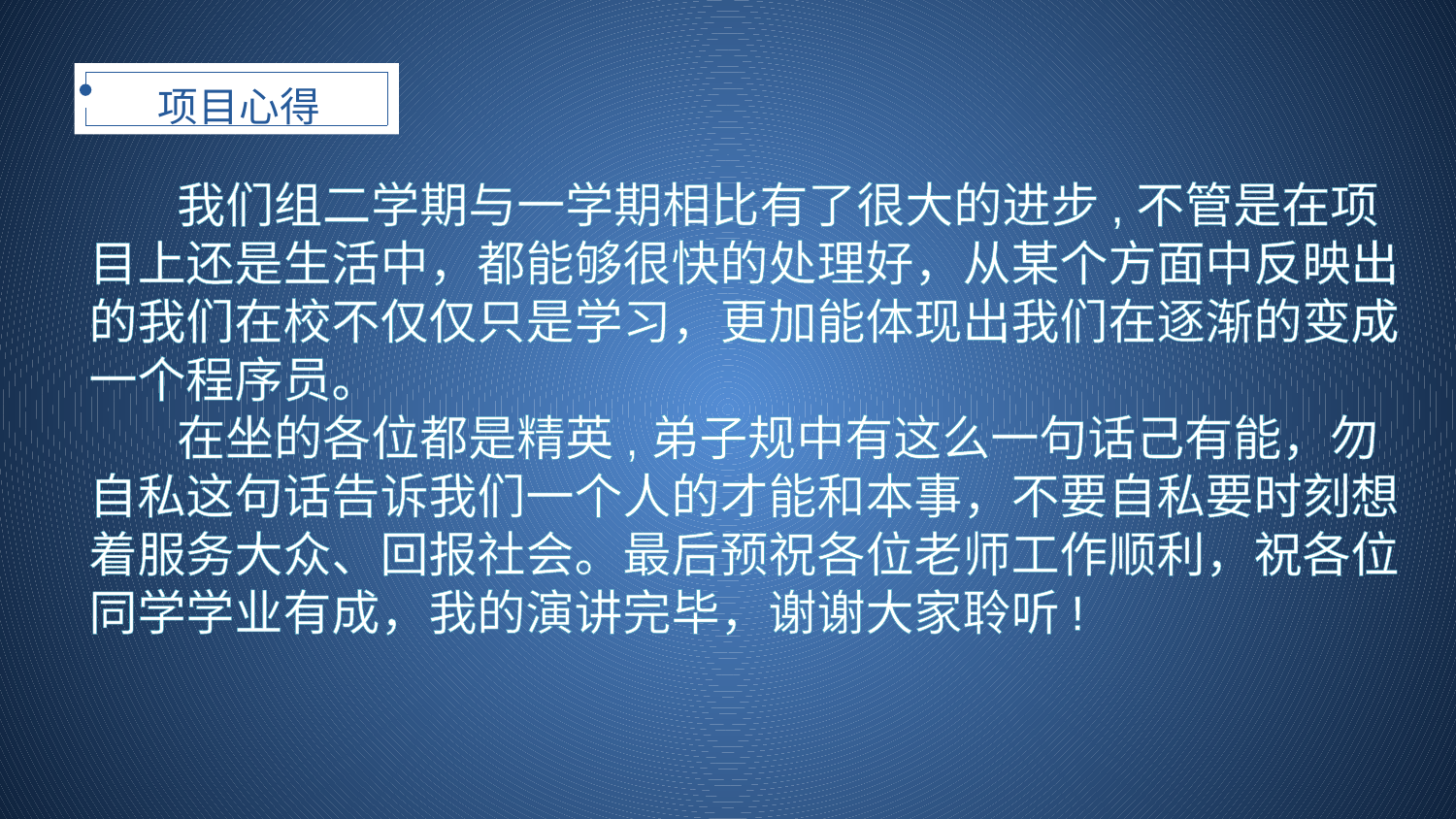

项目心得

       我们组二学期与一学期相比有了很大的进步,不管是在项目上还是生活中，都能够很快的处理好，从某个方面中反映出的我们在校不仅仅只是学习，更加能体现出我们在逐渐的变成一个程序员。
       在坐的各位都是精英,弟子规中有这么一句话己有能，勿自私这句话告诉我们一个人的才能和本事，不要自私要时刻想着服务大众、回报社会。最后预祝各位老师工作顺利，祝各位同学学业有成，我的演讲完毕，谢谢大家聆听!